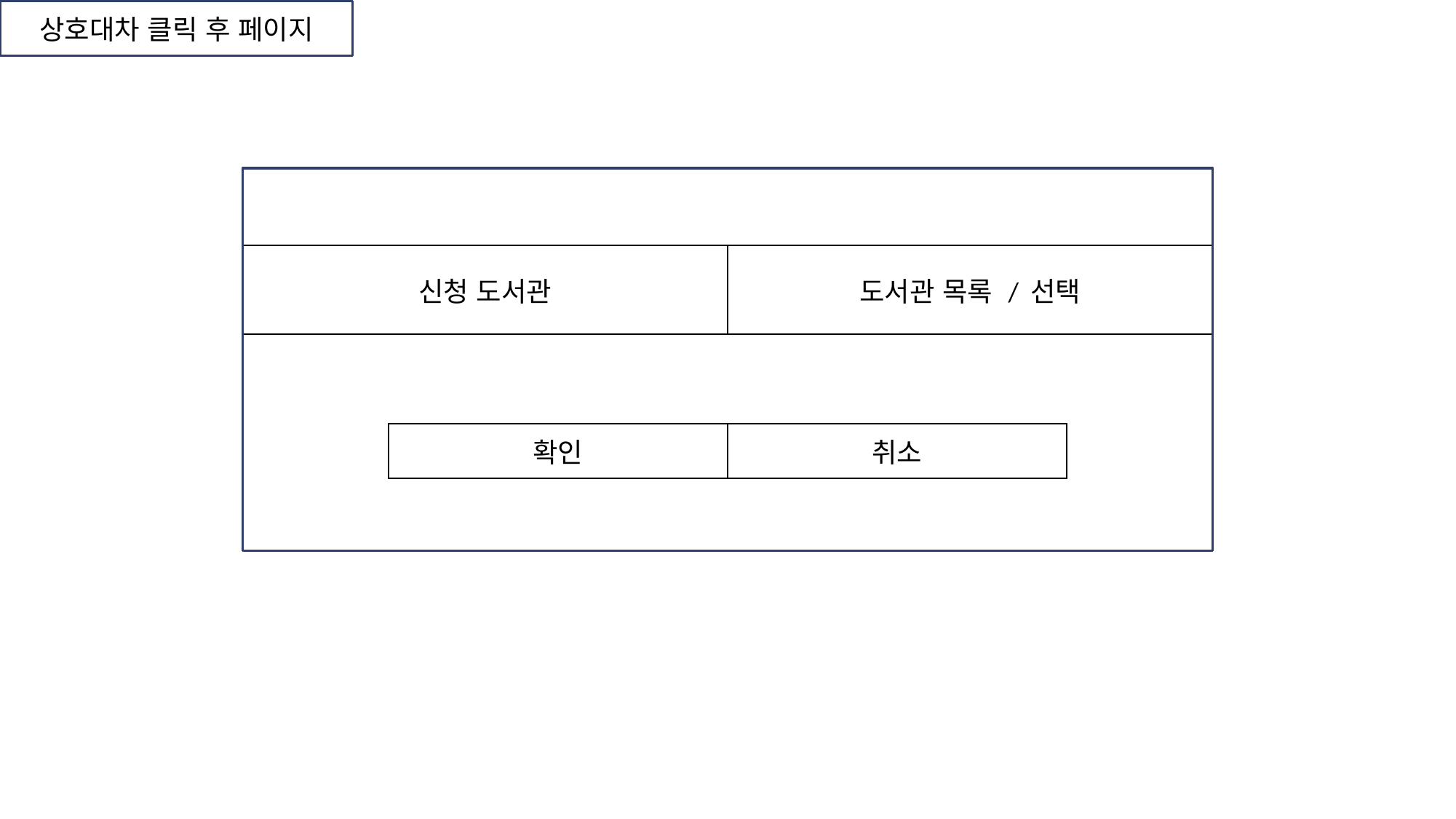

상호대차 클릭 후 페이지

| 신청 도서관 | 도서관 목록 / 선택 |
| --- | --- |
|  |  |
| 확인 | 취소 |
| --- | --- |